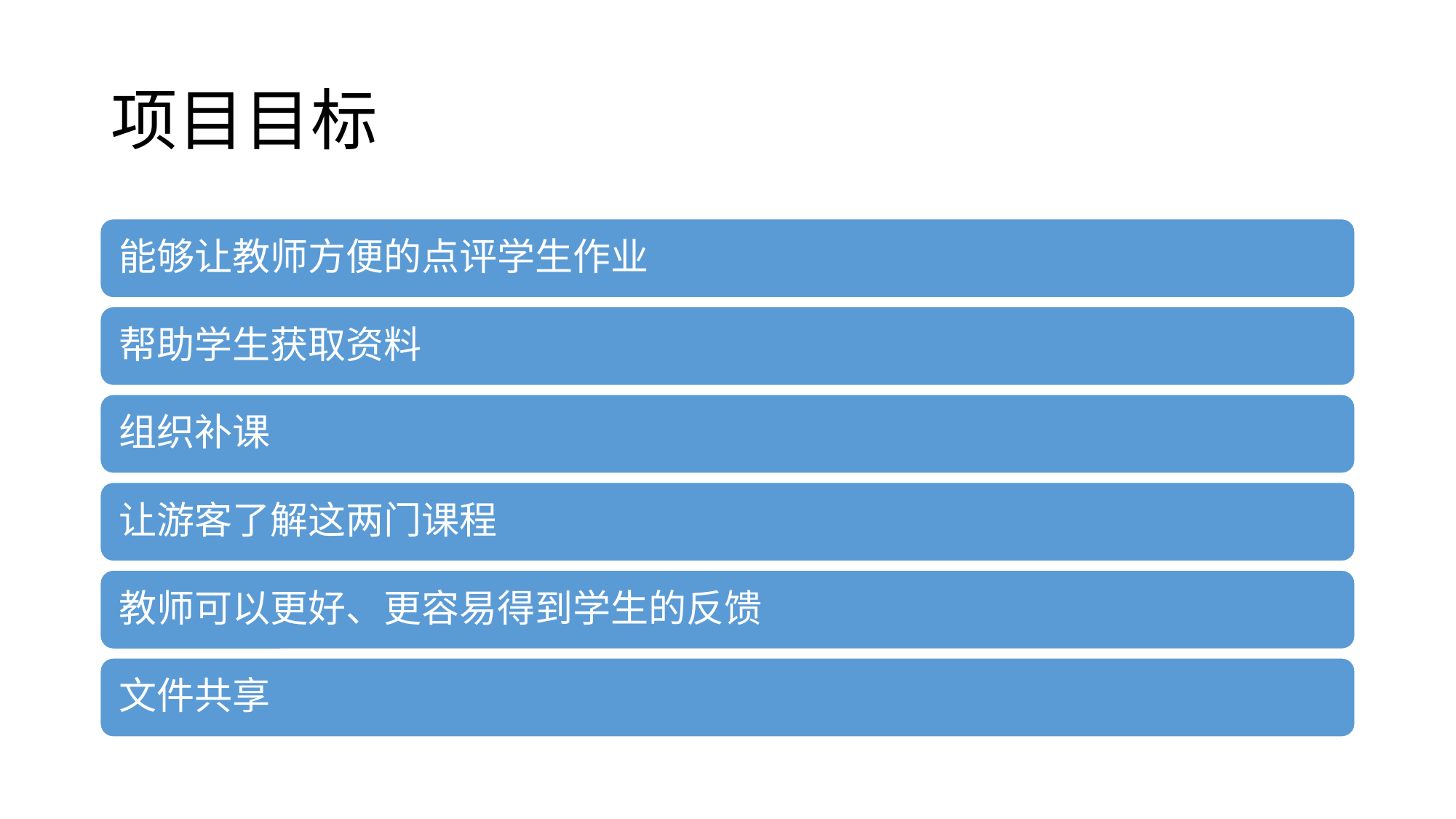

# 项目目标
能够让教师方便的点评学生作业
帮助学生获取资料
组织补课
让游客了解这两门课程
教师可以更好、更容易得到学生的反馈
文件共享